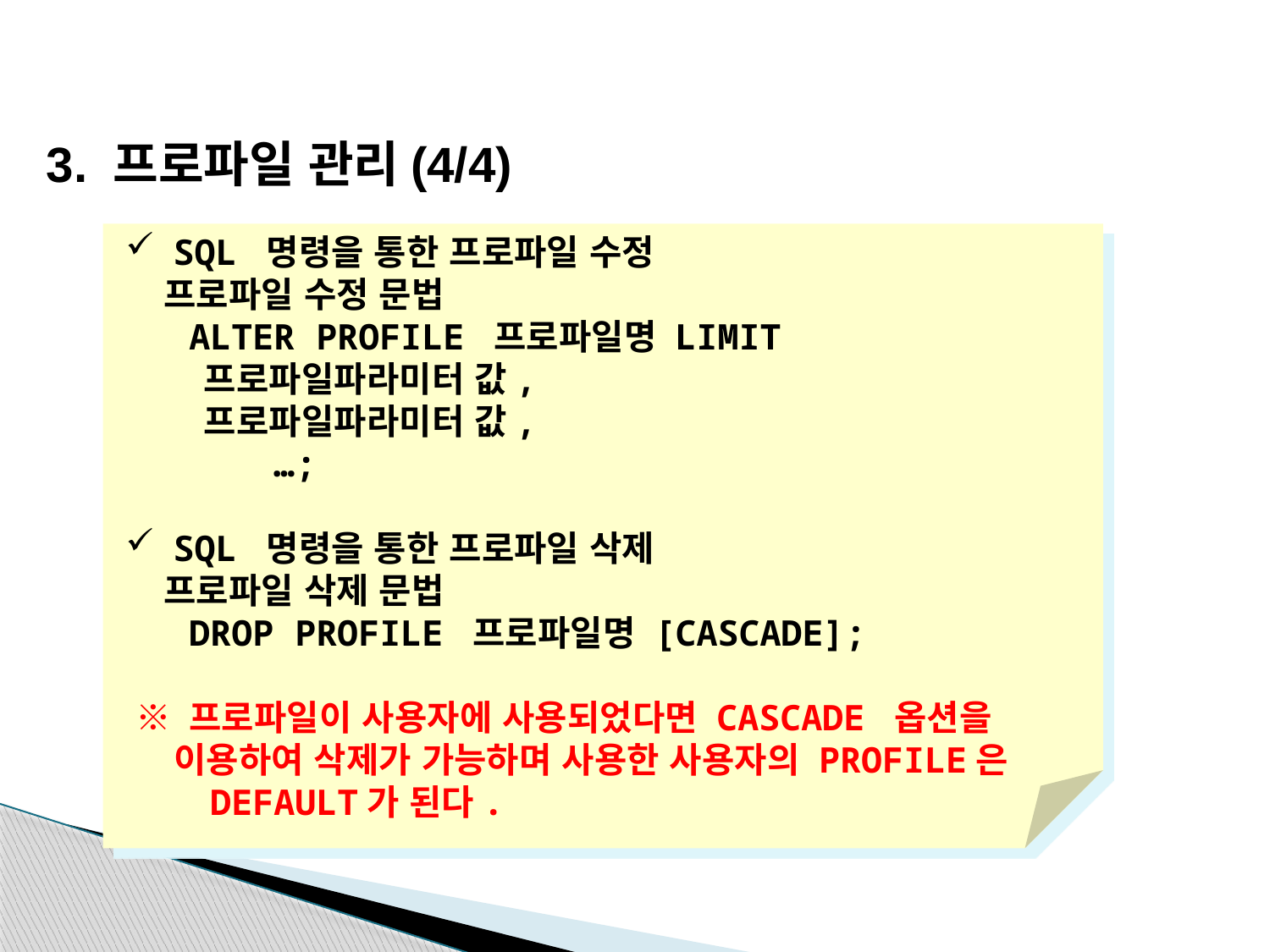

3. 프로파일 관리(4/4)
SQL 명령을 통한 프로파일 수정
   프로파일 수정 문법
   ALTER PROFILE 프로파일명 LIMIT
       프로파일파라미터 값,
       프로파일파라미터 값,
       …;

SQL 명령을 통한 프로파일 삭제
   프로파일 삭제 문법
   DROP PROFILE 프로파일명 [CASCADE];

 ※ 프로파일이 사용자에 사용되었다면 CASCADE 옵션을
    이용하여 삭제가 가능하며 사용한 사용자의 PROFILE은
    DEFAULT가 된다.